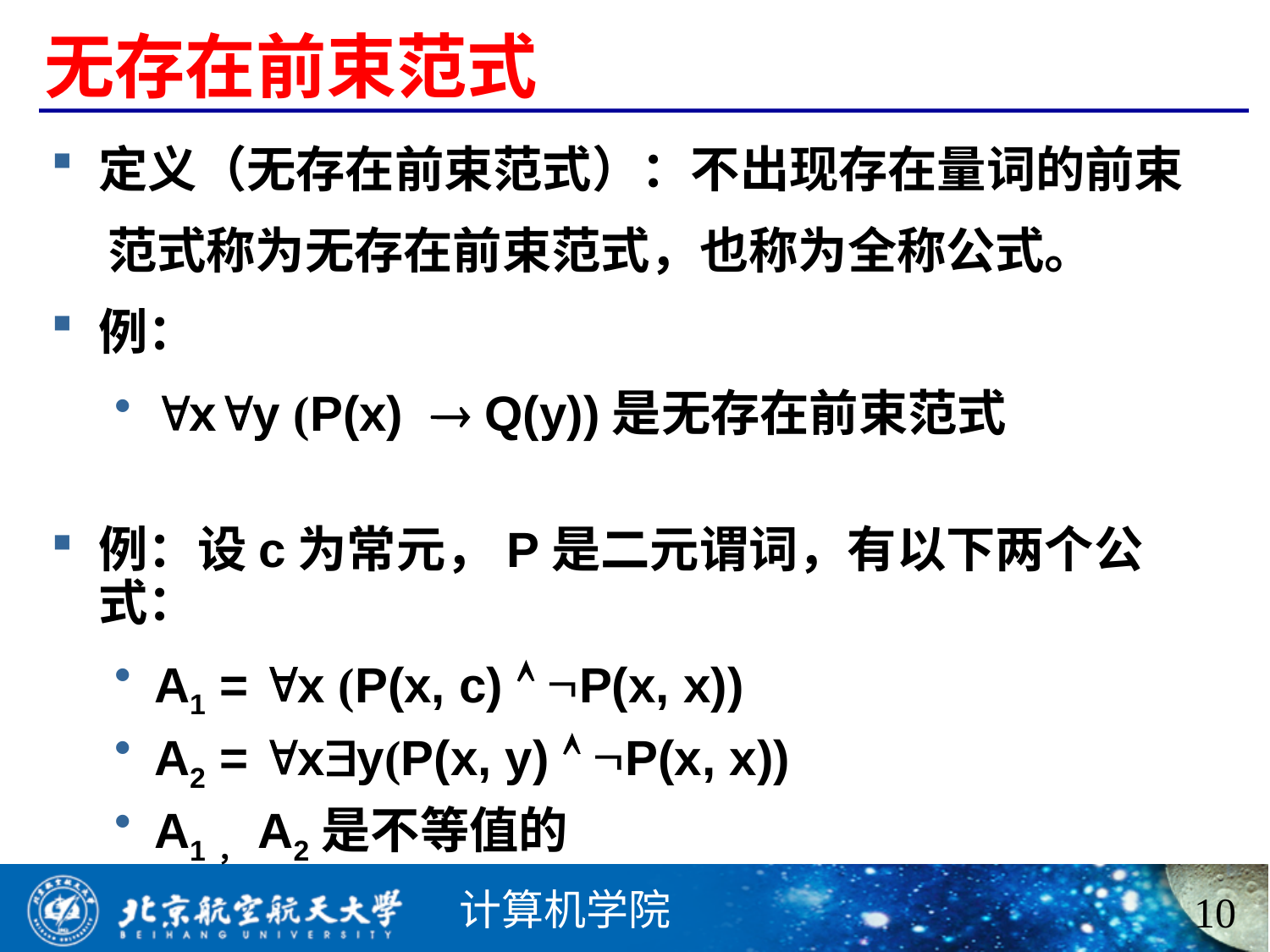

# 无存在前束范式
定义（无存在前束范式）：不出现存在量词的前束
    范式称为无存在前束范式，也称为全称公式。
例：
∀x∀y (P(x)  → Q(y))是无存在前束范式

例：设c为常元，P是二元谓词，有以下两个公式：
A1 = ∀x (P(x, c) ∧ ¬P(x, x))
A2 = ∀x∃y(P(x, y) ∧ ¬P(x, x))
A1，A2是不等值的